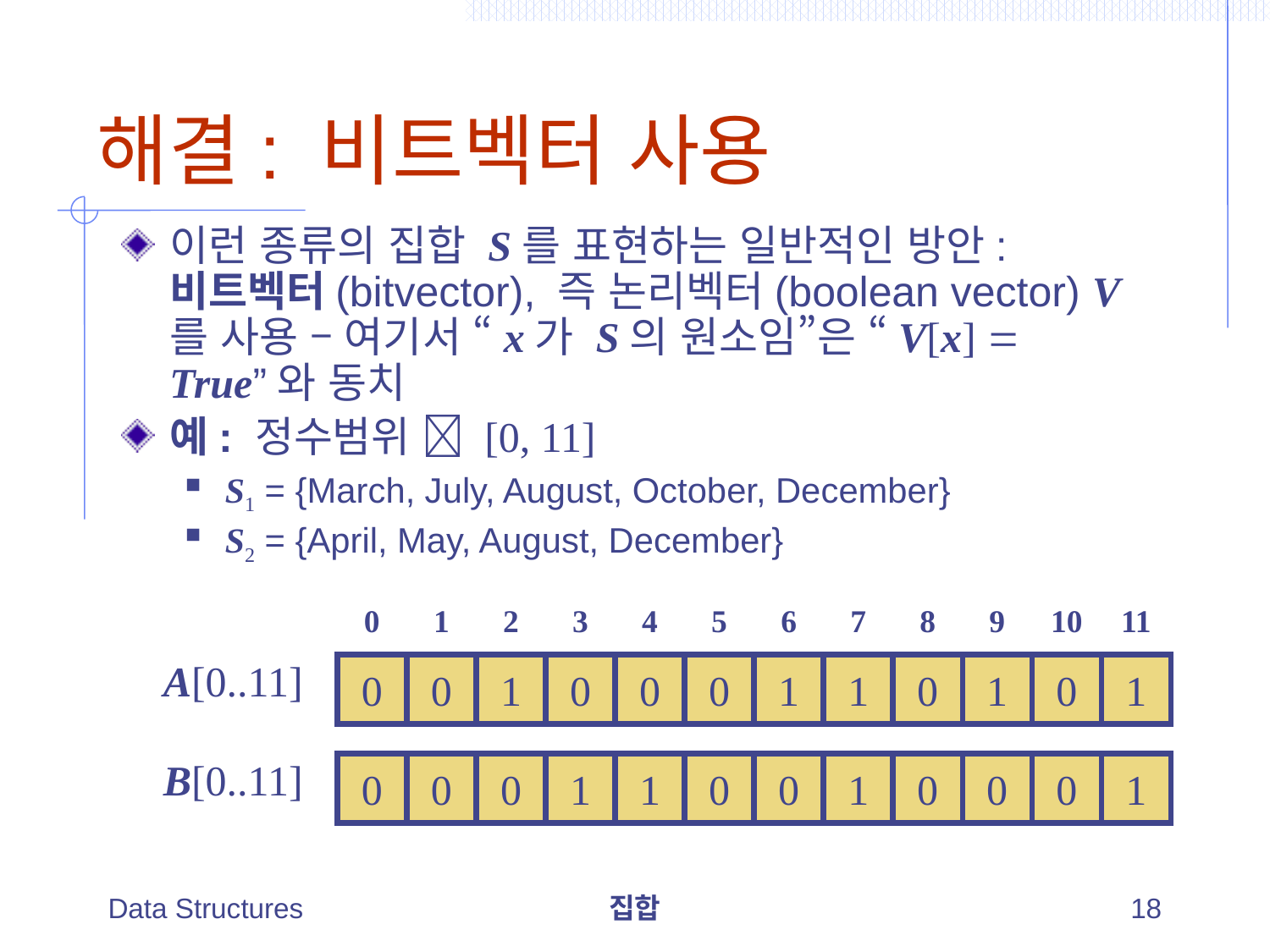

# 해결: 비트벡터 사용
이런 종류의 집합 S를 표현하는 일반적인 방안: 비트벡터(bitvector), 즉 논리벡터(boolean vector) V를 사용 – 여기서 “x가 S의 원소임”은 “V[x] = True”와 동치
예: 정수범위 = [0, 11]
S1 = {March, July, August, October, December}
S2 = {April, May, August, December}
0
1
2
3
4
6
7
8
10
11

5

9
A[0..11]
0
0
1
0
0
1
1
1
0
1

0

0
B[0..11]
0
0
0
1
0
0
1
0
0
1

1

0
Data Structures
집합
18